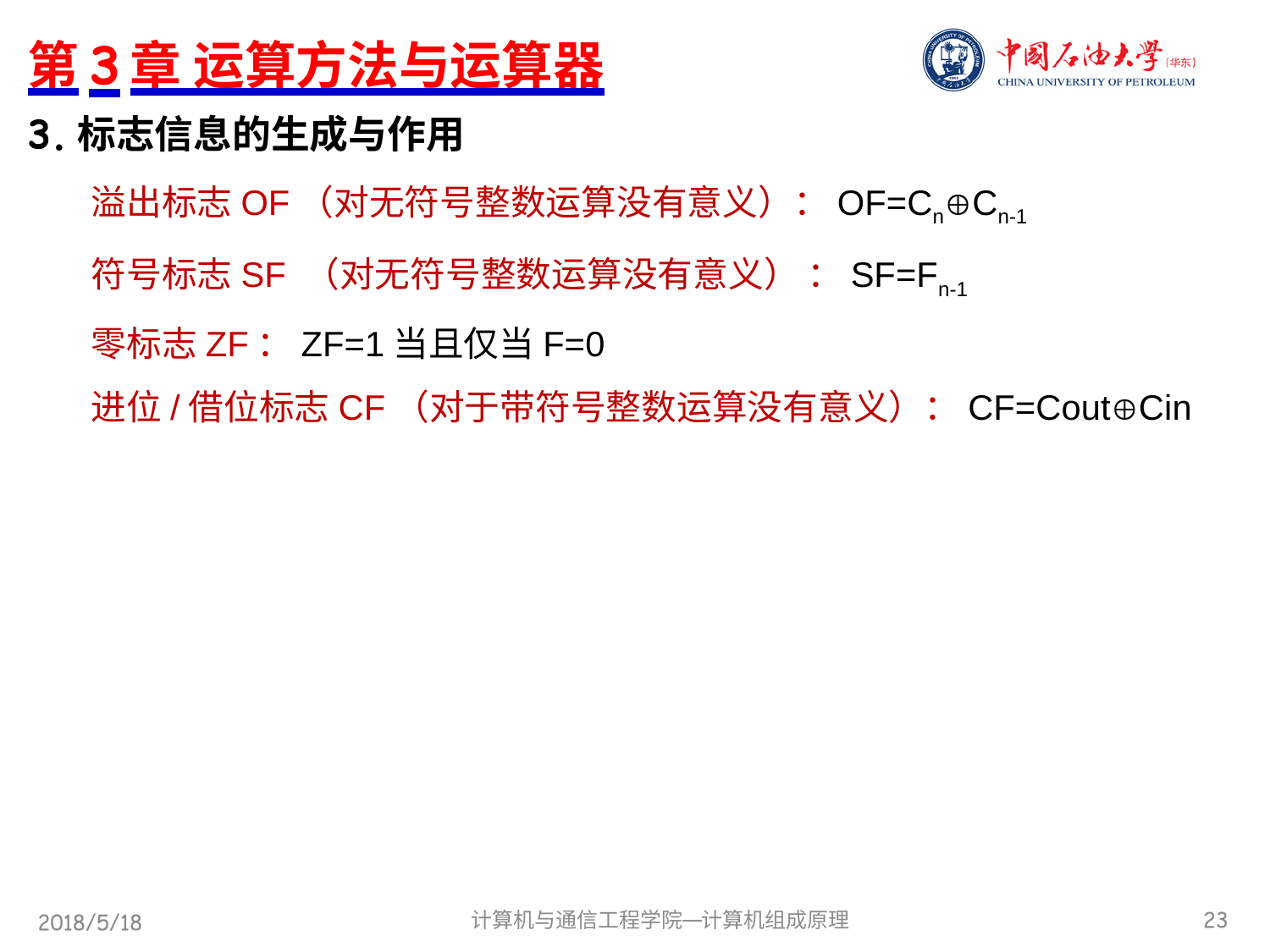

# 第3章 运算方法与运算器
3.标志信息的生成与作用
溢出标志OF（对无符号整数运算没有意义）：OF=Cn⊕Cn-1
符号标志SF （对无符号整数运算没有意义） ：SF=Fn-1
零标志ZF：ZF=1当且仅当F=0
进位/借位标志CF（对于带符号整数运算没有意义）：CF=Cout⊕Cin

计算机与通信工程学院—计算机组成原理
23
2018/5/18